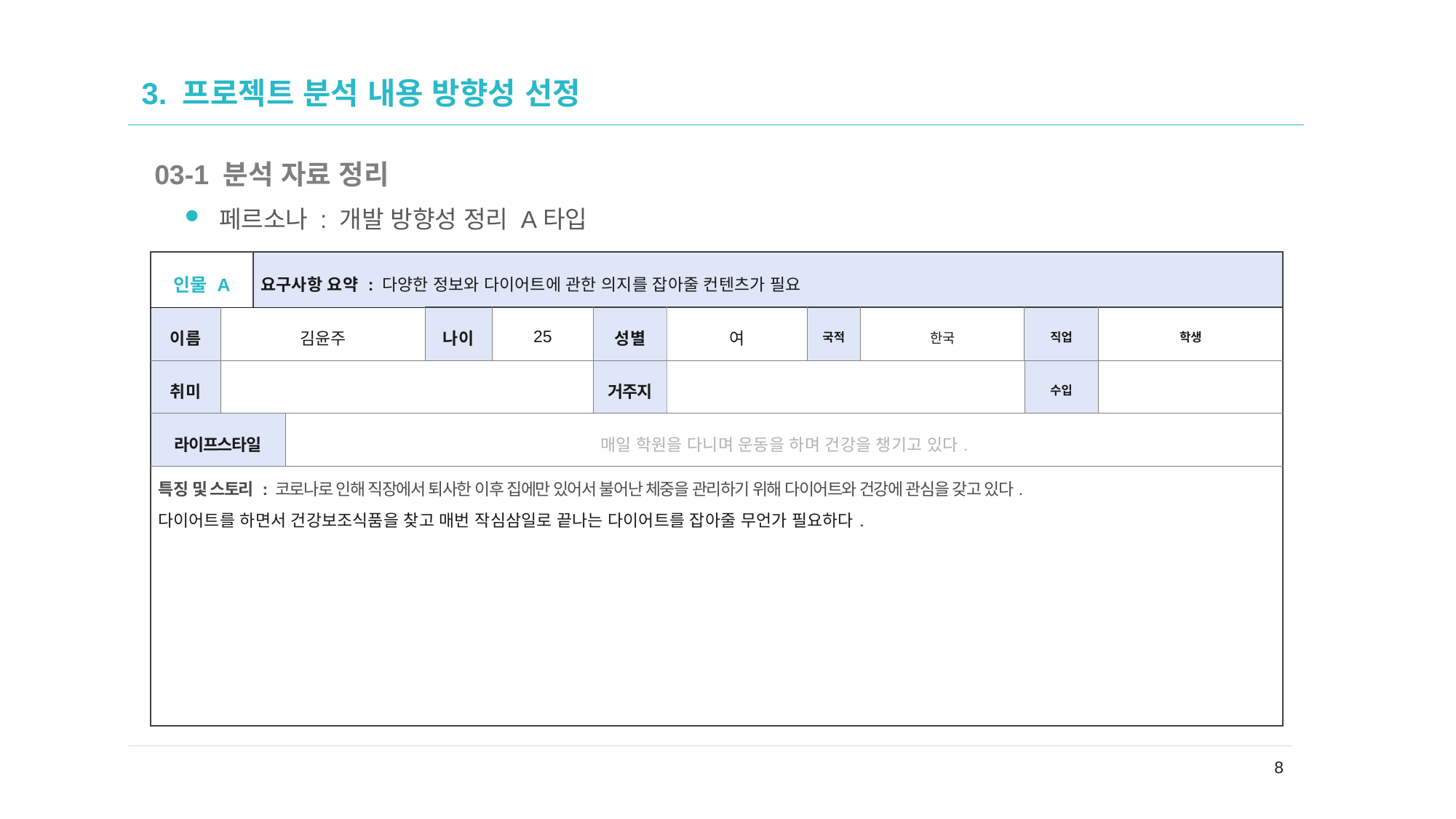

02
# 3. 프로젝트 분석 내용 방향성 선정
03-1 분석 자료 정리
페르소나 : 개발 방향성 정리 A타입
| 인물 A |  | 요구사항 요약 : 다양한 정보와 다이어트에 관한 의지를 잡아줄 컨텐츠가 필요 |  |  |  |  |  |  |  |  |  |
| --- | --- | --- | --- | --- | --- | --- | --- | --- | --- | --- | --- |
| 이름 | 김윤주 |  |  | 나이 | 25 | 성별 | 여 | 국적 | 한국 | 직업 | 학생 |
| 취미 |  |  |  |  |  | 거주지 |  |  |  | 수입 |  |
| 라이프스타일 |  |  | 매일 학원을 다니며 운동을 하며 건강을 챙기고 있다. |  |  |  |  |  |  |  |  |
| 특징 및 스토리 : 코로나로 인해 직장에서 퇴사한 이후 집에만 있어서 불어난 체중을 관리하기 위해 다이어트와 건강에 관심을 갖고 있다. 다이어트를 하면서 건강보조식품을 찾고 매번 작심삼일로 끝나는 다이어트를 잡아줄 무언가 필요하다. |  |  |  |  |  |  |  |  |  |  |  |
8